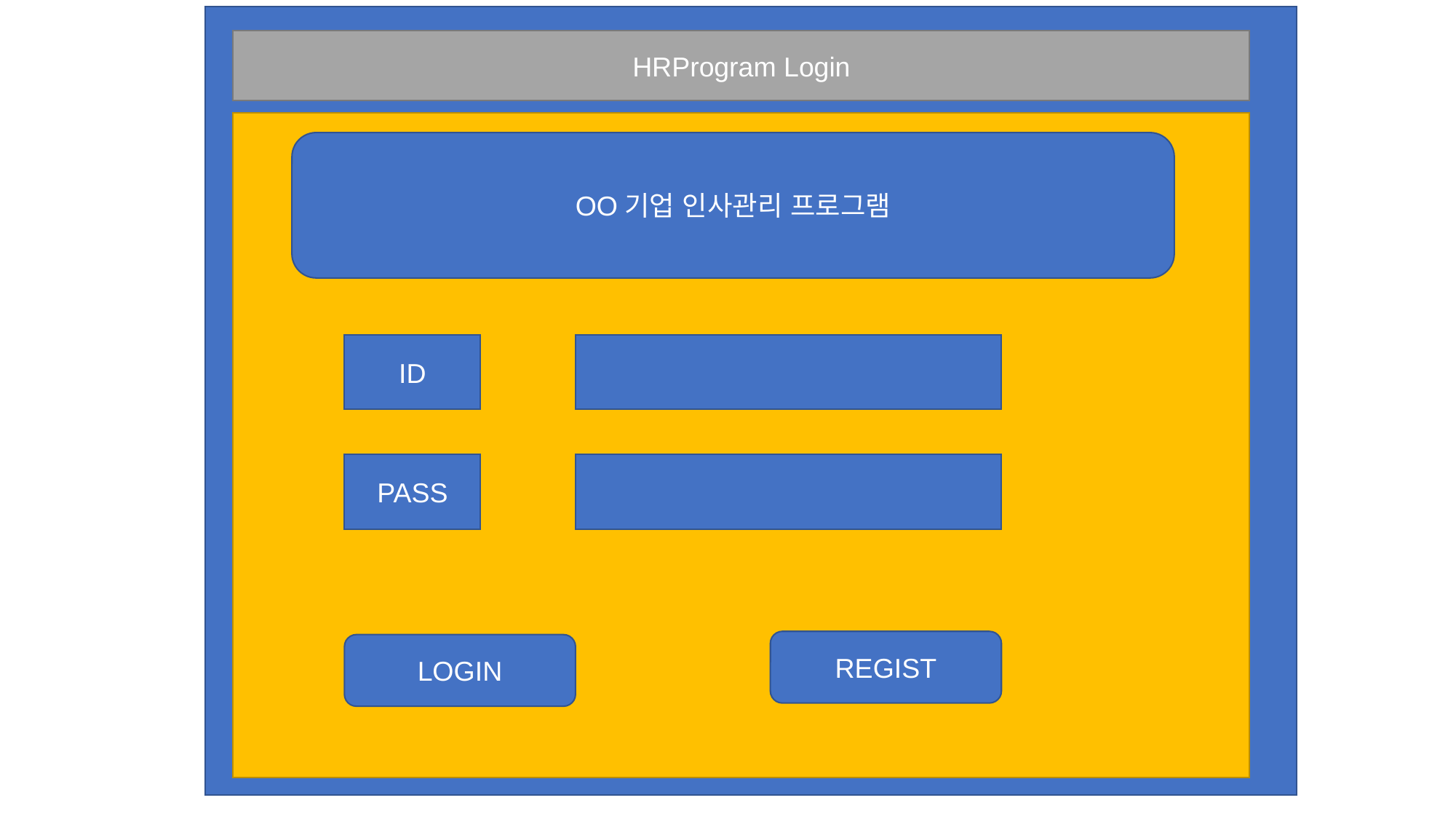

HRProgram Login

OO기업 인사관리 프로그램
ID

PASS

REGIST
LOGIN